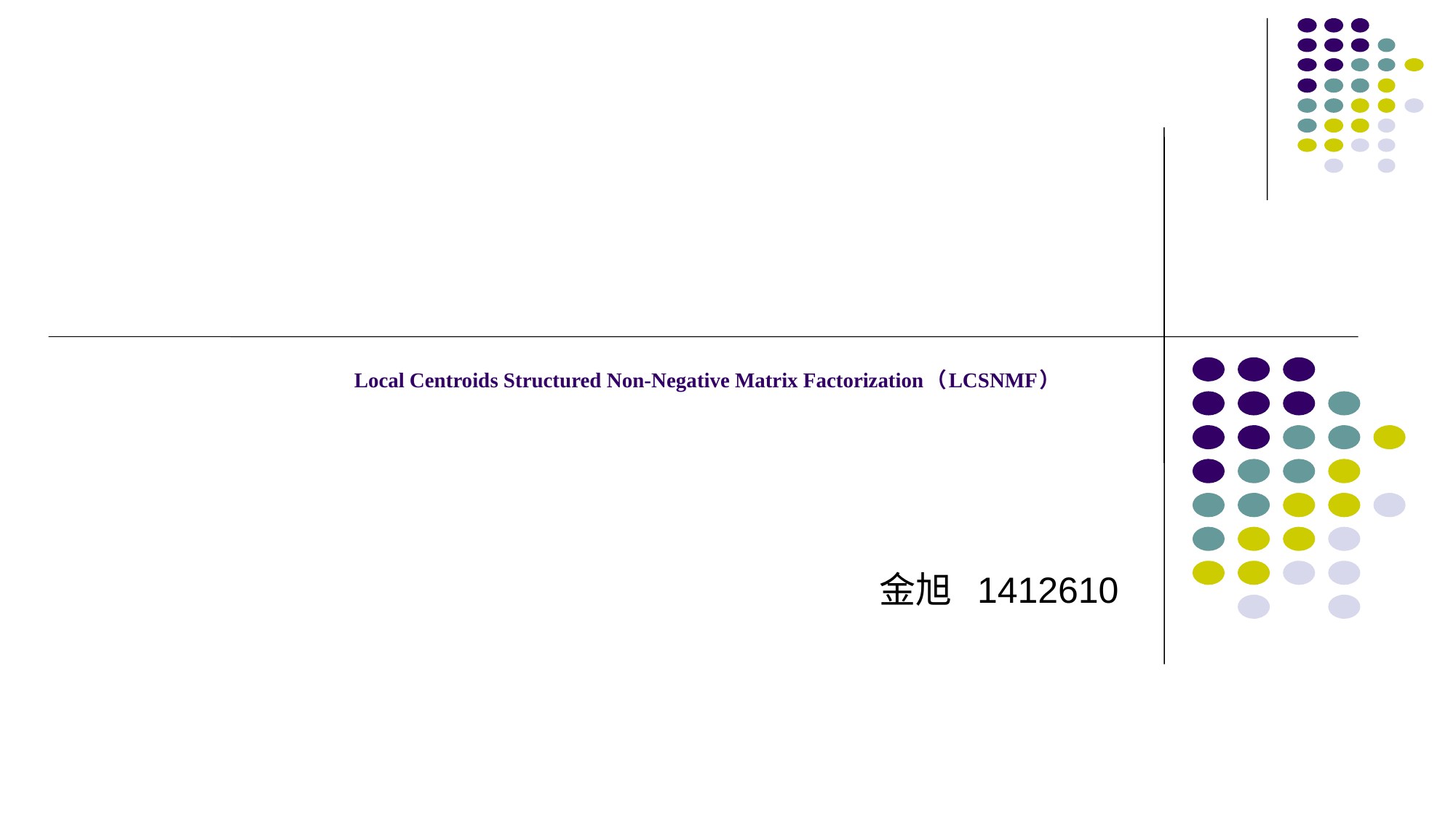

# Local Centroids Structured Non-Negative Matrix Factorization（LCSNMF）
金旭  1412610